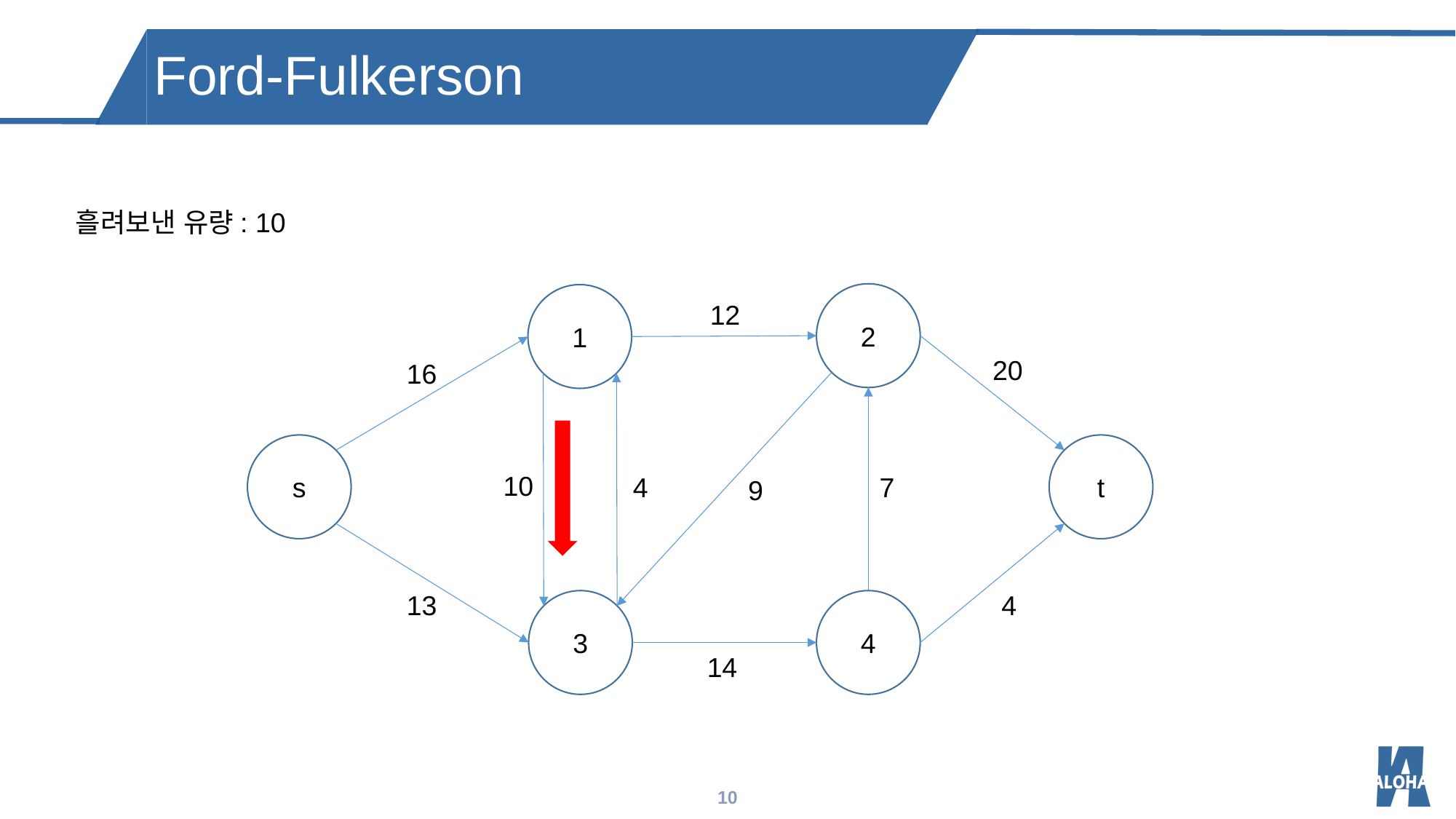

Ford-Fulkerson
흘려보낸 유량: 10
2
1
12
20
16
s
t
10
4
7
9
13
4
3
4
14

10